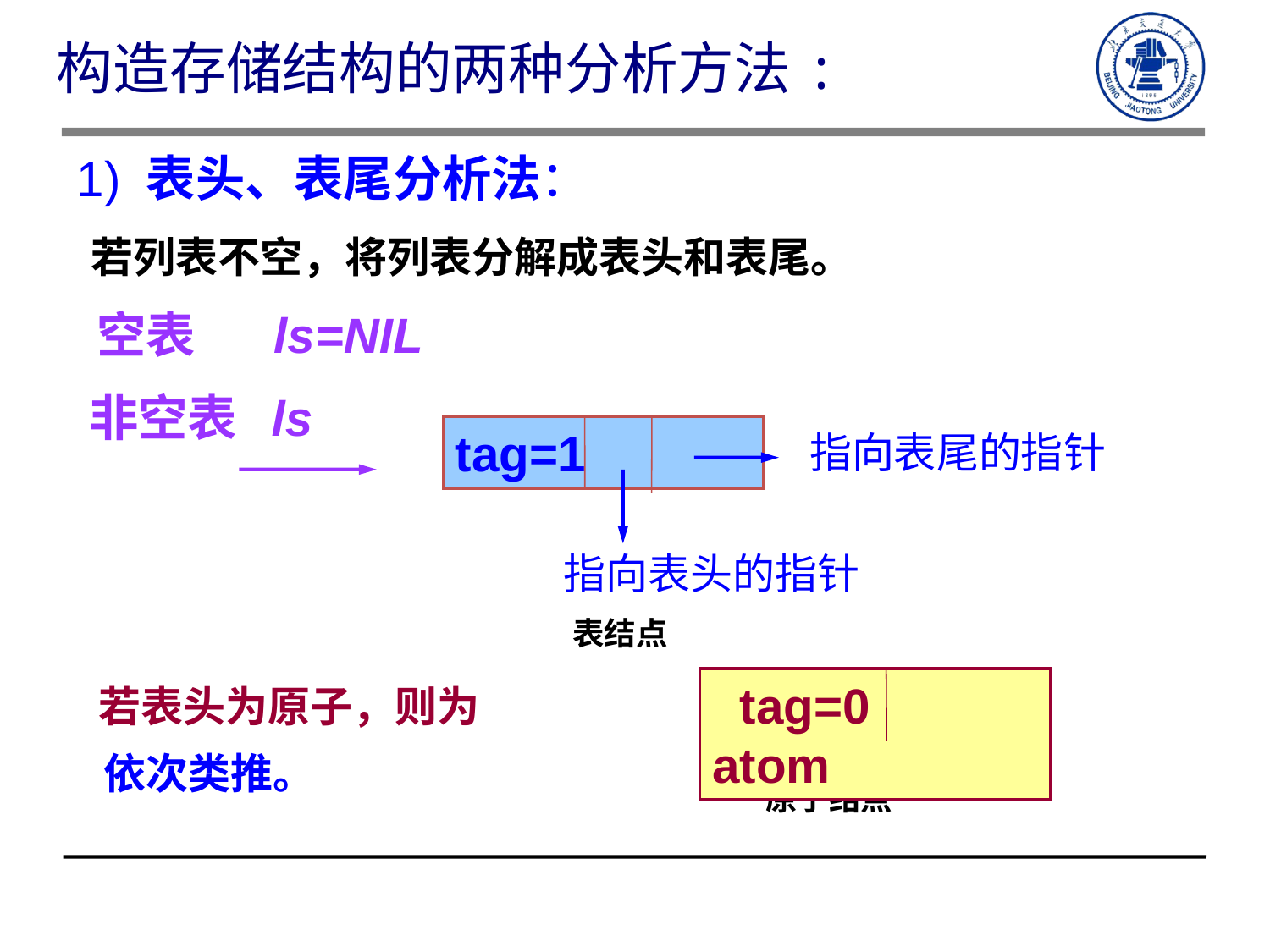

构造存储结构的两种分析方法:
1) 表头、表尾分析法：
若列表不空，将列表分解成表头和表尾。
空表      ls=NIL
非空表  ls
tag=1

指向表尾的指针

指向表头的指针

表结点
若表头为原子，则为
  tag=0      atom
原子结点

依次类推。